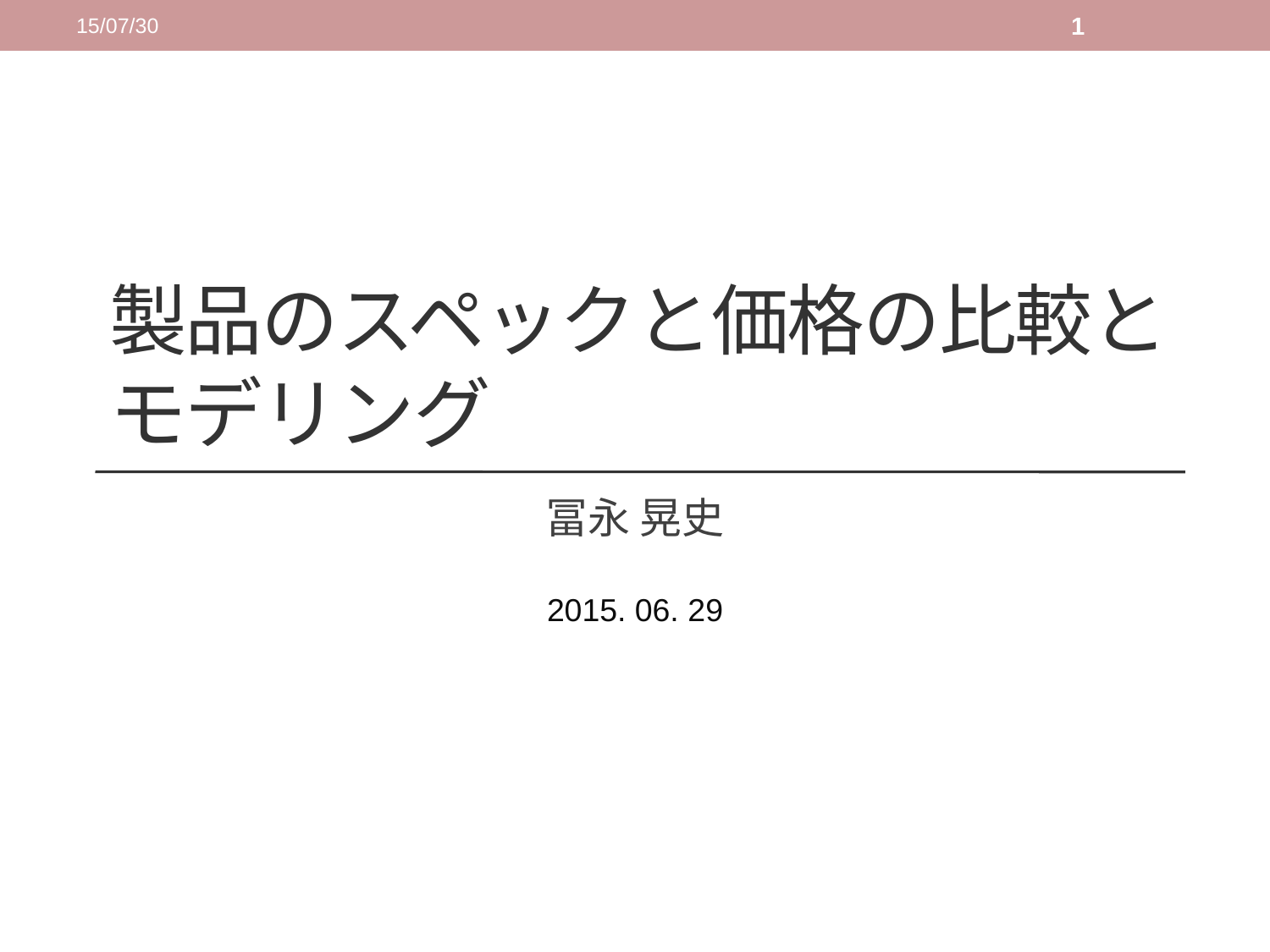

15/07/30
1
# 製品のスペックと価格の比較と モデリング
冨永 晃史
2015. 06. 29